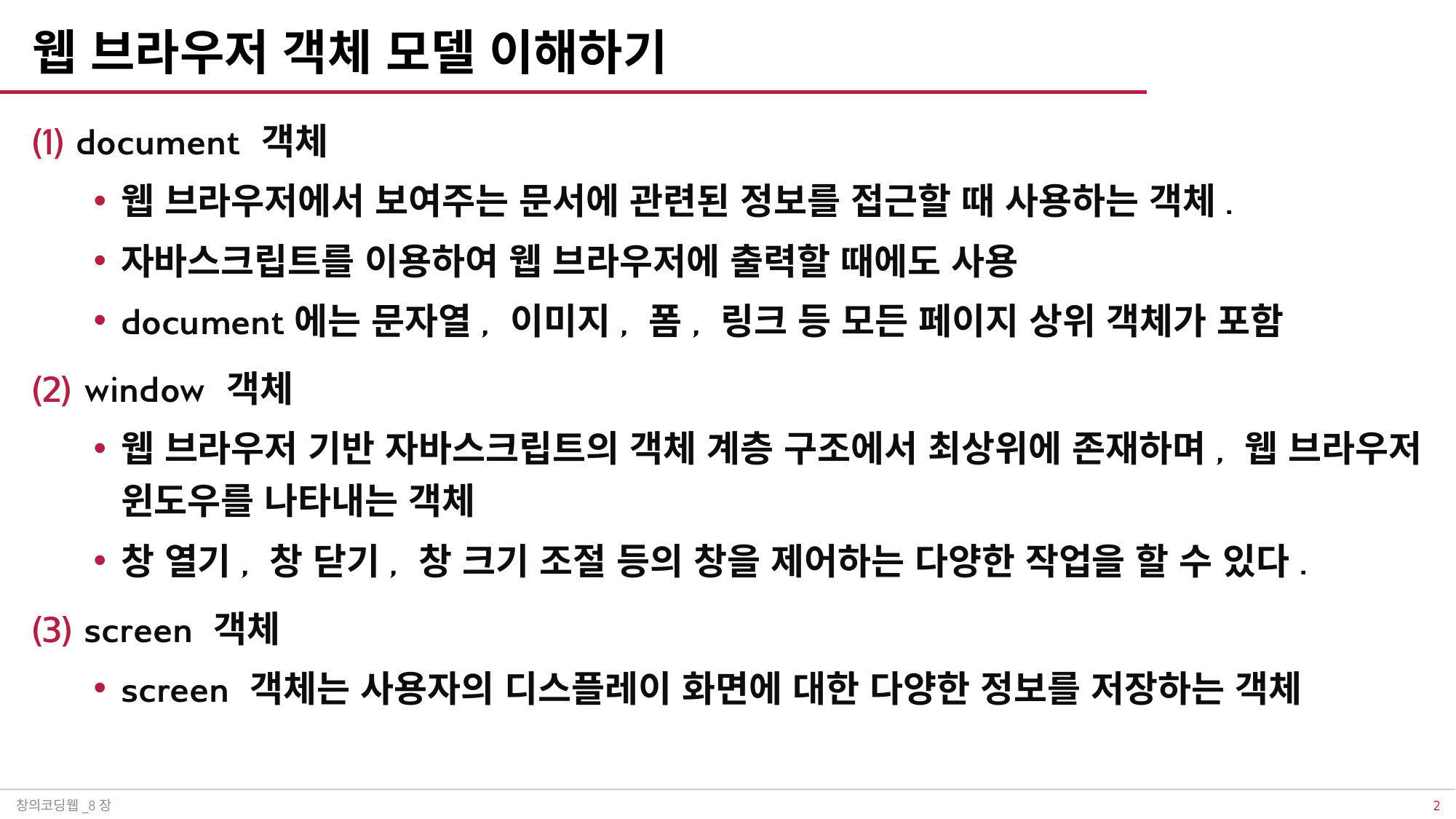

# 웹 브라우저 객체 모델 이해하기
 document 객체
웹 브라우저에서 보여주는 문서에 관련된 정보를 접근할 때 사용하는 객체.
자바스크립트를 이용하여 웹 브라우저에 출력할 때에도 사용
document에는 문자열, 이미지, 폼, 링크 등 모든 페이지 상위 객체가 포함
 window 객체
웹 브라우저 기반 자바스크립트의 객체 계층 구조에서 최상위에 존재하며, 웹 브라우저 윈도우를 나타내는 객체
창 열기, 창 닫기, 창 크기 조절 등의 창을 제어하는 다양한 작업을 할 수 있다.
 screen 객체
screen 객체는 사용자의 디스플레이 화면에 대한 다양한 정보를 저장하는 객체
2
창의코딩웹_8장